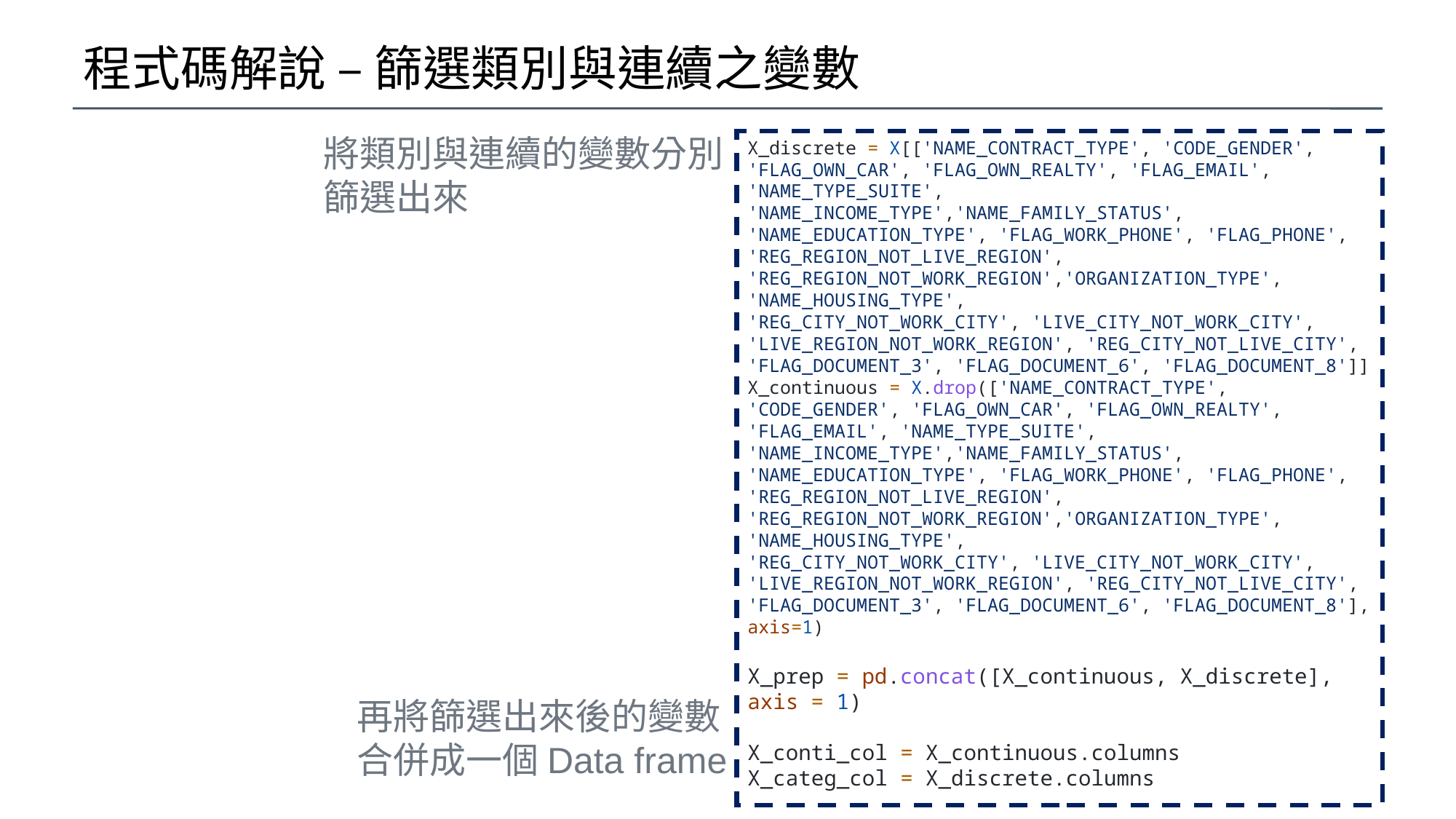

# 程式碼解說 – 篩選類別與連續之變數
將類別與連續的變數分別
篩選出來

X_discrete = X[['NAME_CONTRACT_TYPE', 'CODE_GENDER', 'FLAG_OWN_CAR', 'FLAG_OWN_REALTY', 'FLAG_EMAIL', 'NAME_TYPE_SUITE', 'NAME_INCOME_TYPE','NAME_FAMILY_STATUS',
'NAME_EDUCATION_TYPE', 'FLAG_WORK_PHONE', 'FLAG_PHONE', 'REG_REGION_NOT_LIVE_REGION', 'REG_REGION_NOT_WORK_REGION','ORGANIZATION_TYPE', 'NAME_HOUSING_TYPE',
'REG_CITY_NOT_WORK_CITY', 'LIVE_CITY_NOT_WORK_CITY', 'LIVE_REGION_NOT_WORK_REGION', 'REG_CITY_NOT_LIVE_CITY', 'FLAG_DOCUMENT_3', 'FLAG_DOCUMENT_6', 'FLAG_DOCUMENT_8']]
X_continuous = X.drop(['NAME_CONTRACT_TYPE', 'CODE_GENDER', 'FLAG_OWN_CAR', 'FLAG_OWN_REALTY', 'FLAG_EMAIL', 'NAME_TYPE_SUITE', 'NAME_INCOME_TYPE','NAME_FAMILY_STATUS',
'NAME_EDUCATION_TYPE', 'FLAG_WORK_PHONE', 'FLAG_PHONE', 'REG_REGION_NOT_LIVE_REGION', 'REG_REGION_NOT_WORK_REGION','ORGANIZATION_TYPE', 'NAME_HOUSING_TYPE',
'REG_CITY_NOT_WORK_CITY', 'LIVE_CITY_NOT_WORK_CITY', 'LIVE_REGION_NOT_WORK_REGION', 'REG_CITY_NOT_LIVE_CITY', 'FLAG_DOCUMENT_3', 'FLAG_DOCUMENT_6', 'FLAG_DOCUMENT_8'], axis=1)
X_prep = pd.concat([X_continuous, X_discrete], axis = 1)
X_conti_col = X_continuous.columns
X_categ_col = X_discrete.columns
再將篩選出來後的變數
合併成一個Data frame